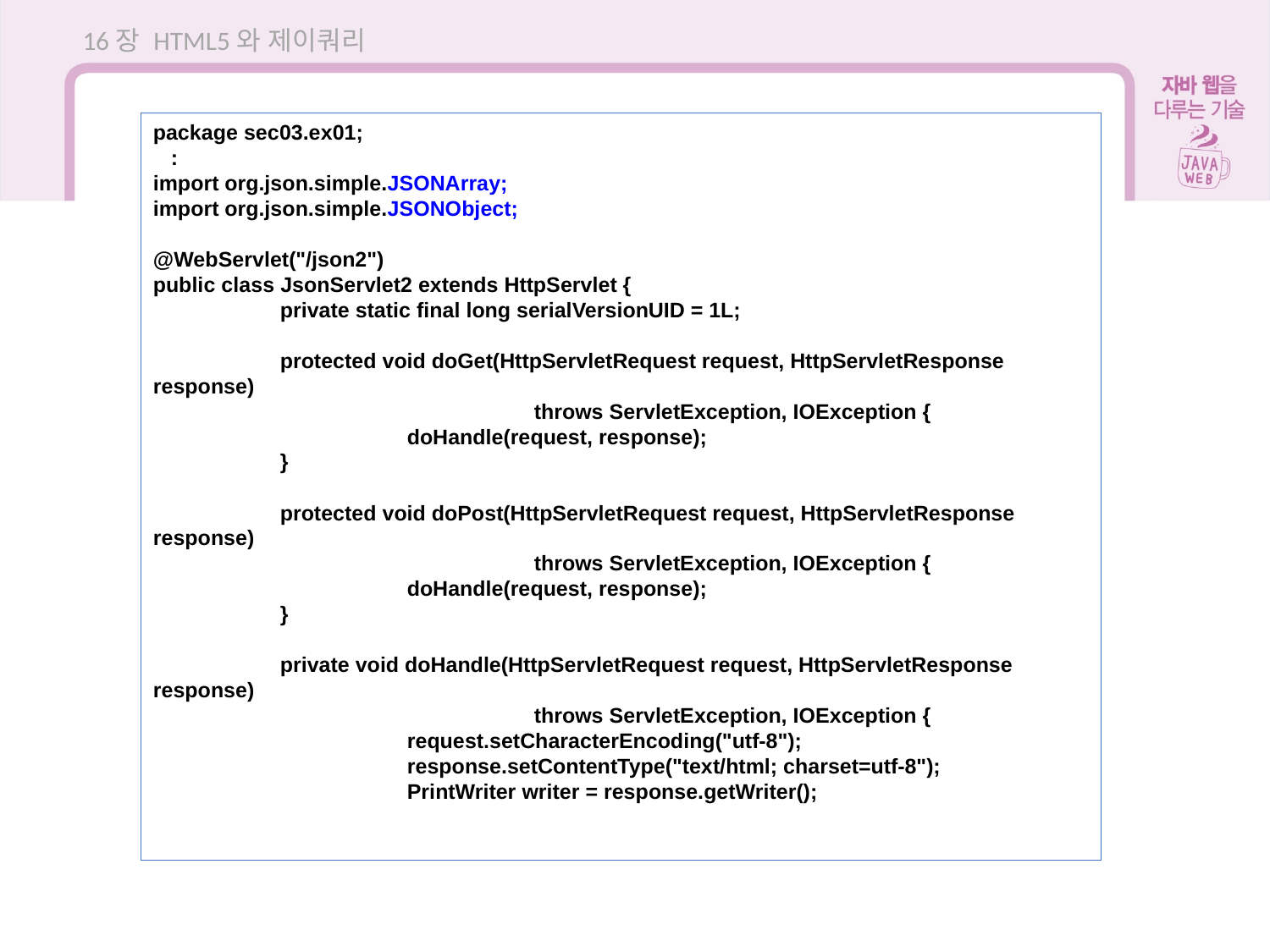

16장 HTML5와 제이쿼리
package sec03.ex01;
   :
import org.json.simple.JSONArray;
import org.json.simple.JSONObject;

@WebServlet("/json2")
public class JsonServlet2 extends HttpServlet {
	private static final long serialVersionUID = 1L;

	protected void doGet(HttpServletRequest request, HttpServletResponse response)
			throws ServletException, IOException {
		doHandle(request, response);
	}

	protected void doPost(HttpServletRequest request, HttpServletResponse response)
			throws ServletException, IOException {
		doHandle(request, response);
	}

	private void doHandle(HttpServletRequest request, HttpServletResponse response)
			throws ServletException, IOException {
		request.setCharacterEncoding("utf-8");
		response.setContentType("text/html; charset=utf-8");
		PrintWriter writer = response.getWriter();